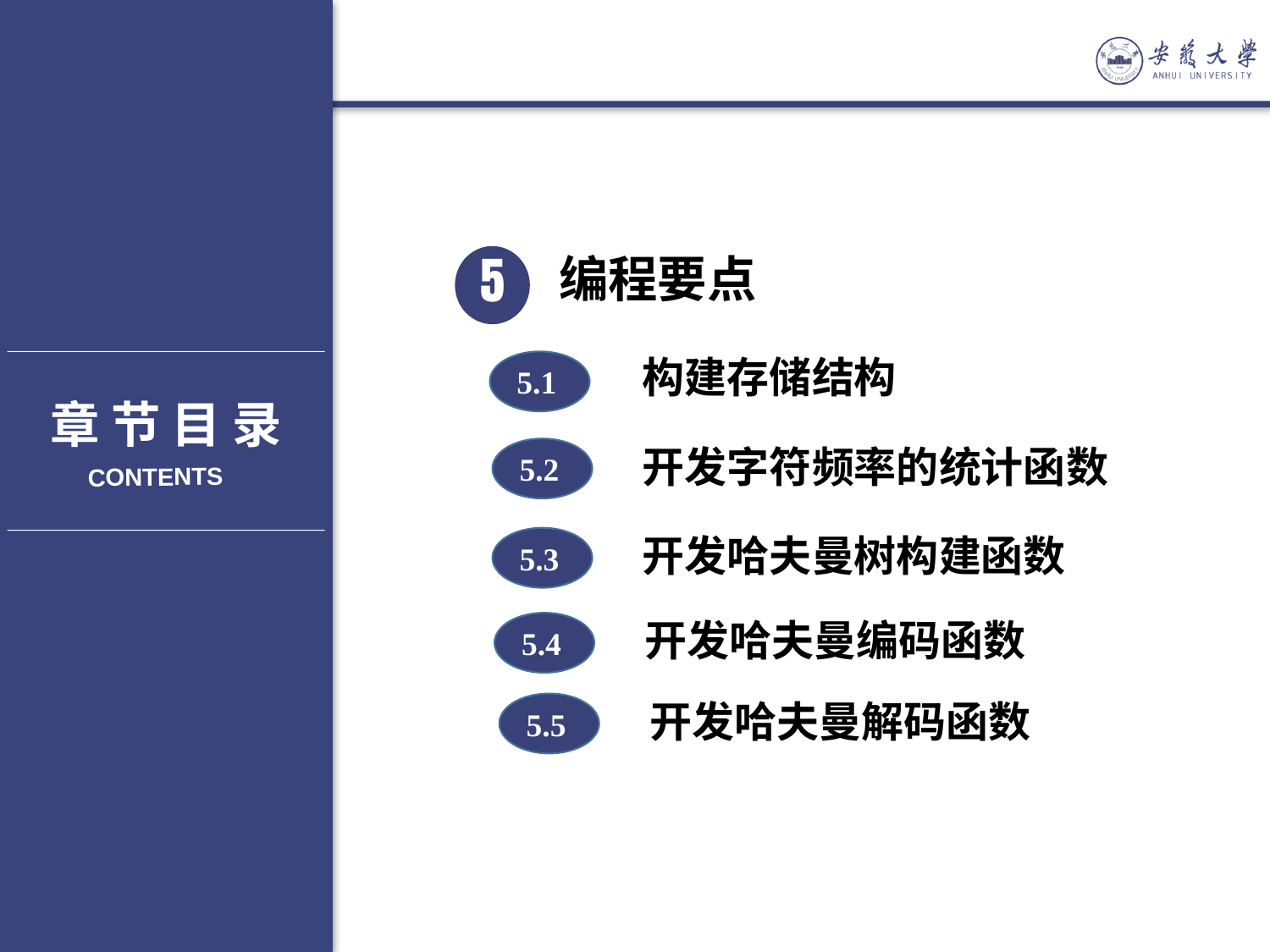

编程要点

5
构建存储结构
5.1

章 节 目 录
开发字符频率的统计函数
5.2
CONTENTS
开发哈夫曼树构建函数
5.3

开发哈夫曼编码函数
5.4
开发哈夫曼解码函数
5.5